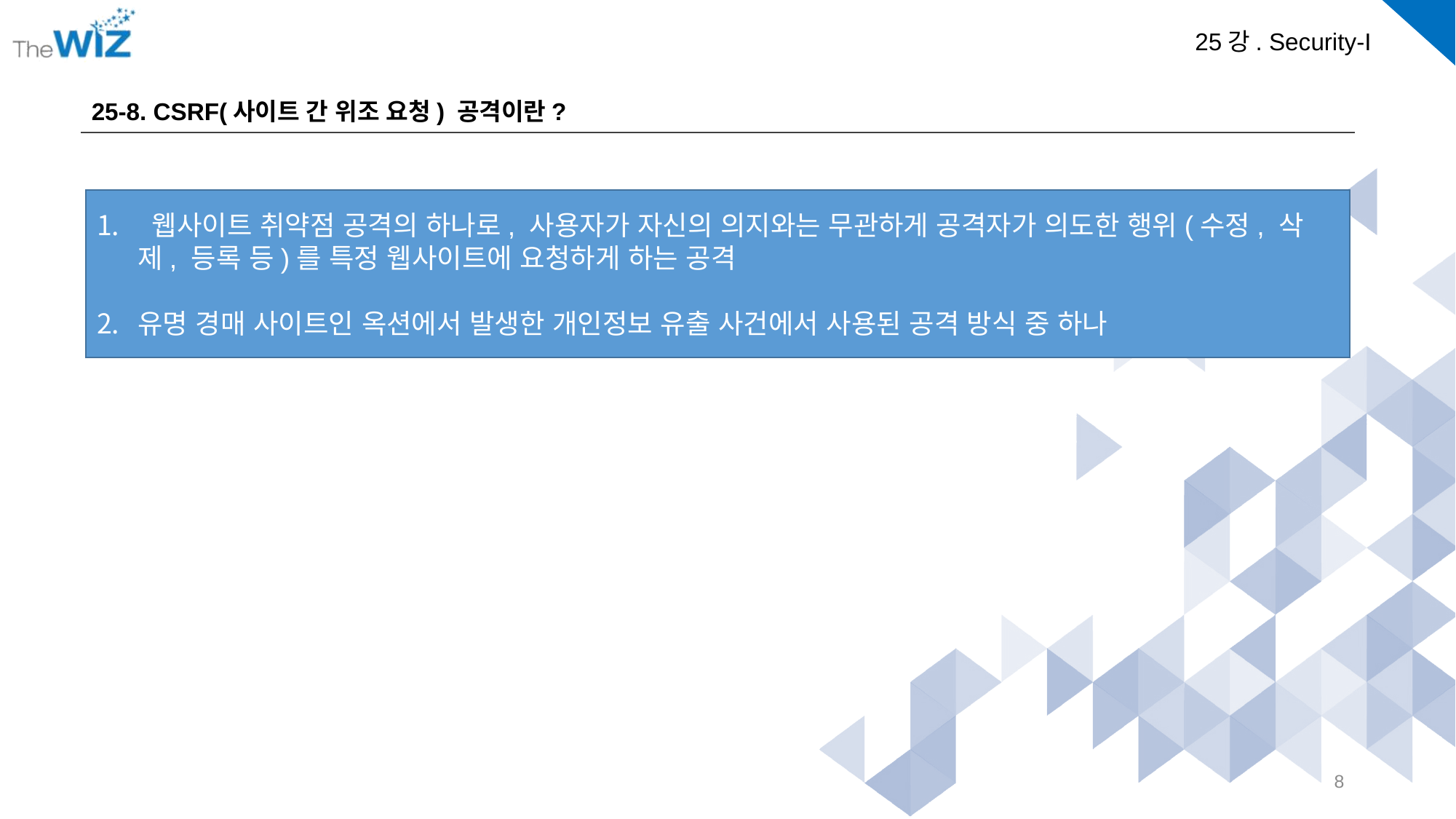

25-8. CSRF(사이트 간 위조 요청) 공격이란?
 웹사이트 취약점 공격의 하나로, 사용자가 자신의 의지와는 무관하게 공격자가 의도한 행위(수정, 삭제, 등록 등)를 특정 웹사이트에 요청하게 하는 공격

유명 경매 사이트인 옥션에서 발생한 개인정보 유출 사건에서 사용된 공격 방식 중 하나
8